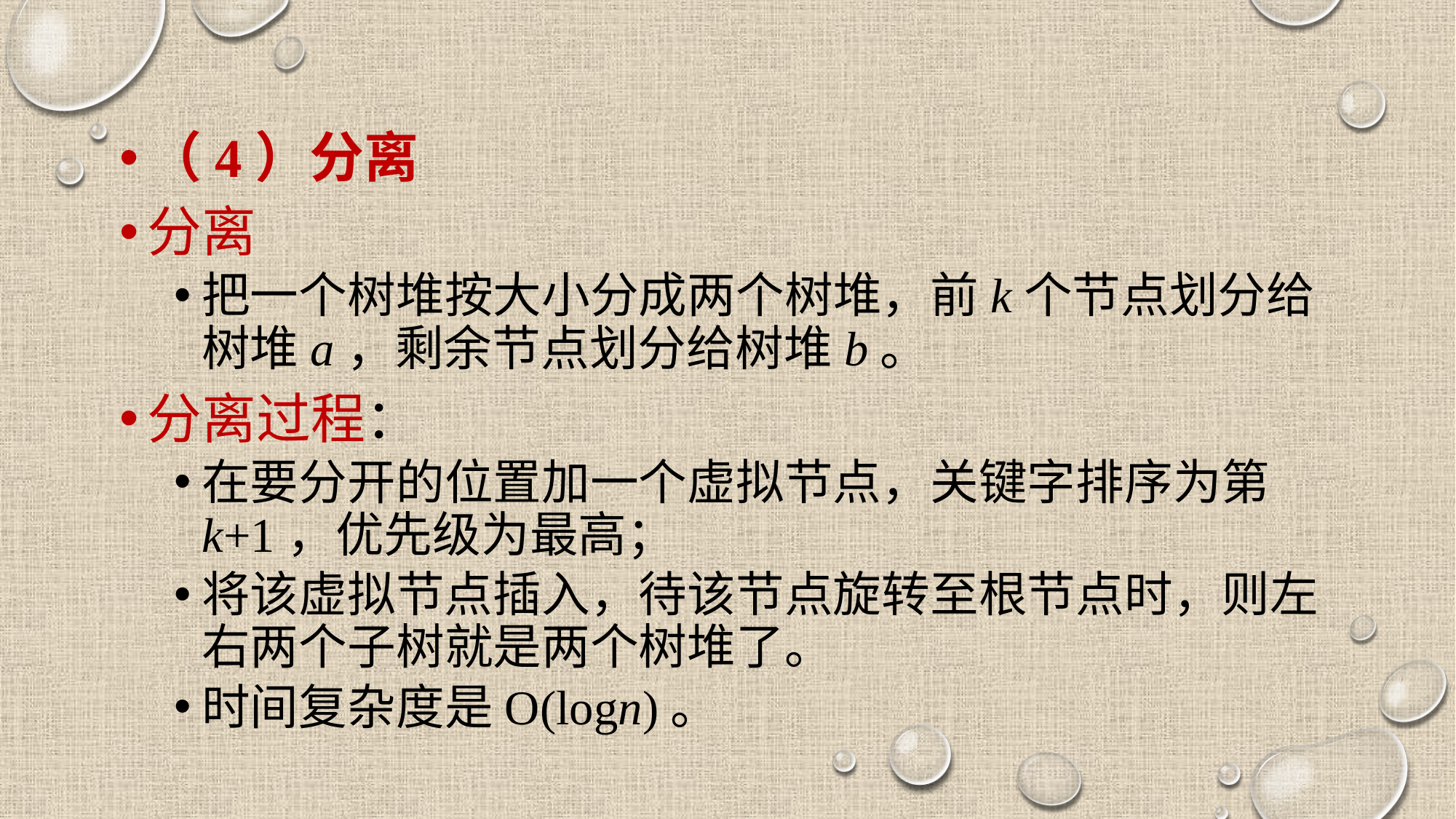

#
（4）分离
分离
把一个树堆按大小分成两个树堆，前k个节点划分给树堆a，剩余节点划分给树堆b。
分离过程：
在要分开的位置加一个虚拟节点，关键字排序为第k+1，优先级为最高；
将该虚拟节点插入，待该节点旋转至根节点时，则左右两个子树就是两个树堆了。
时间复杂度是O(logn)。